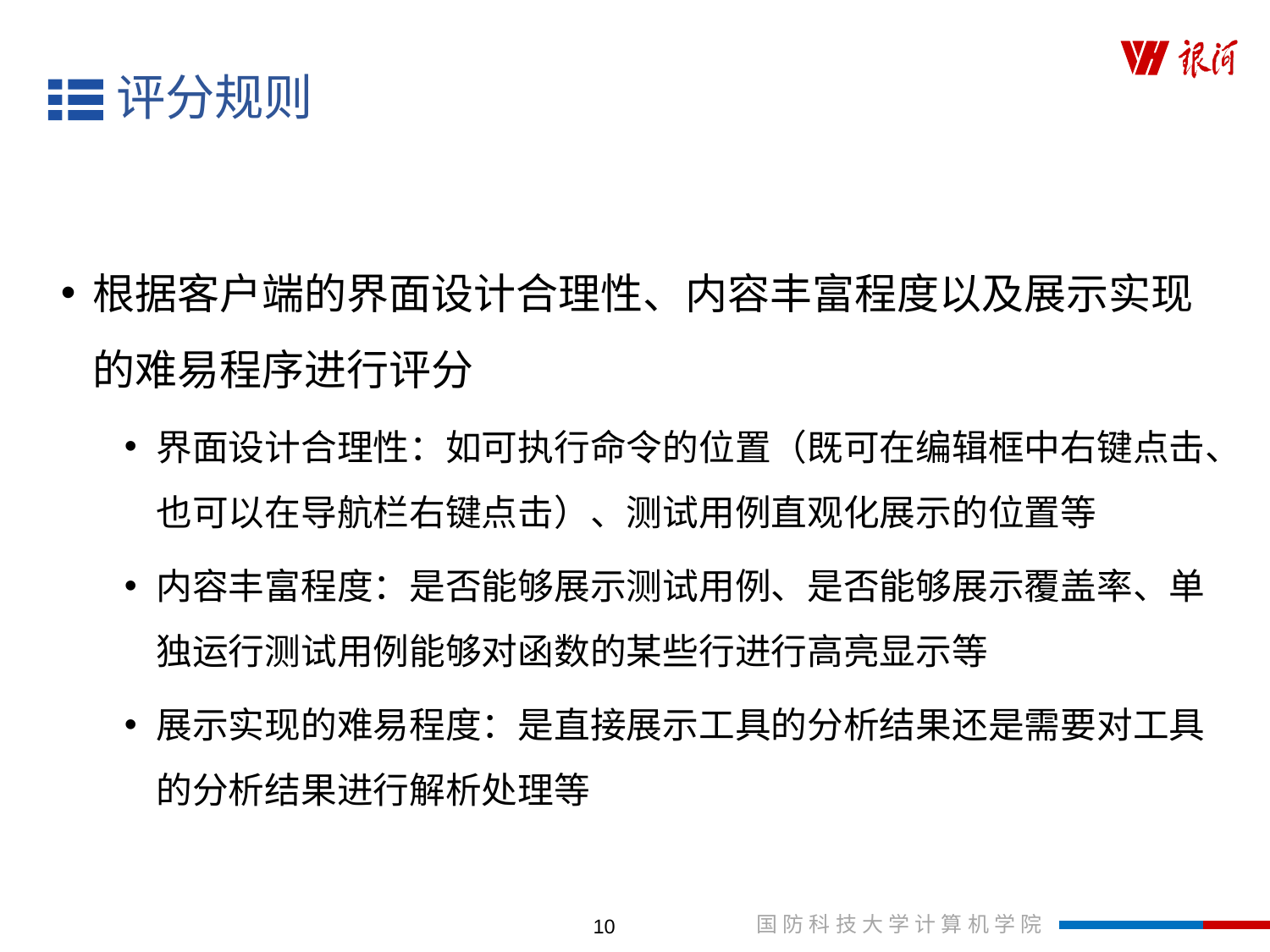

# 评分规则
根据客户端的界面设计合理性、内容丰富程度以及展示实现的难易程序进行评分
界面设计合理性：如可执行命令的位置（既可在编辑框中右键点击、也可以在导航栏右键点击）、测试用例直观化展示的位置等
内容丰富程度：是否能够展示测试用例、是否能够展示覆盖率、单独运行测试用例能够对函数的某些行进行高亮显示等
展示实现的难易程度：是直接展示工具的分析结果还是需要对工具的分析结果进行解析处理等